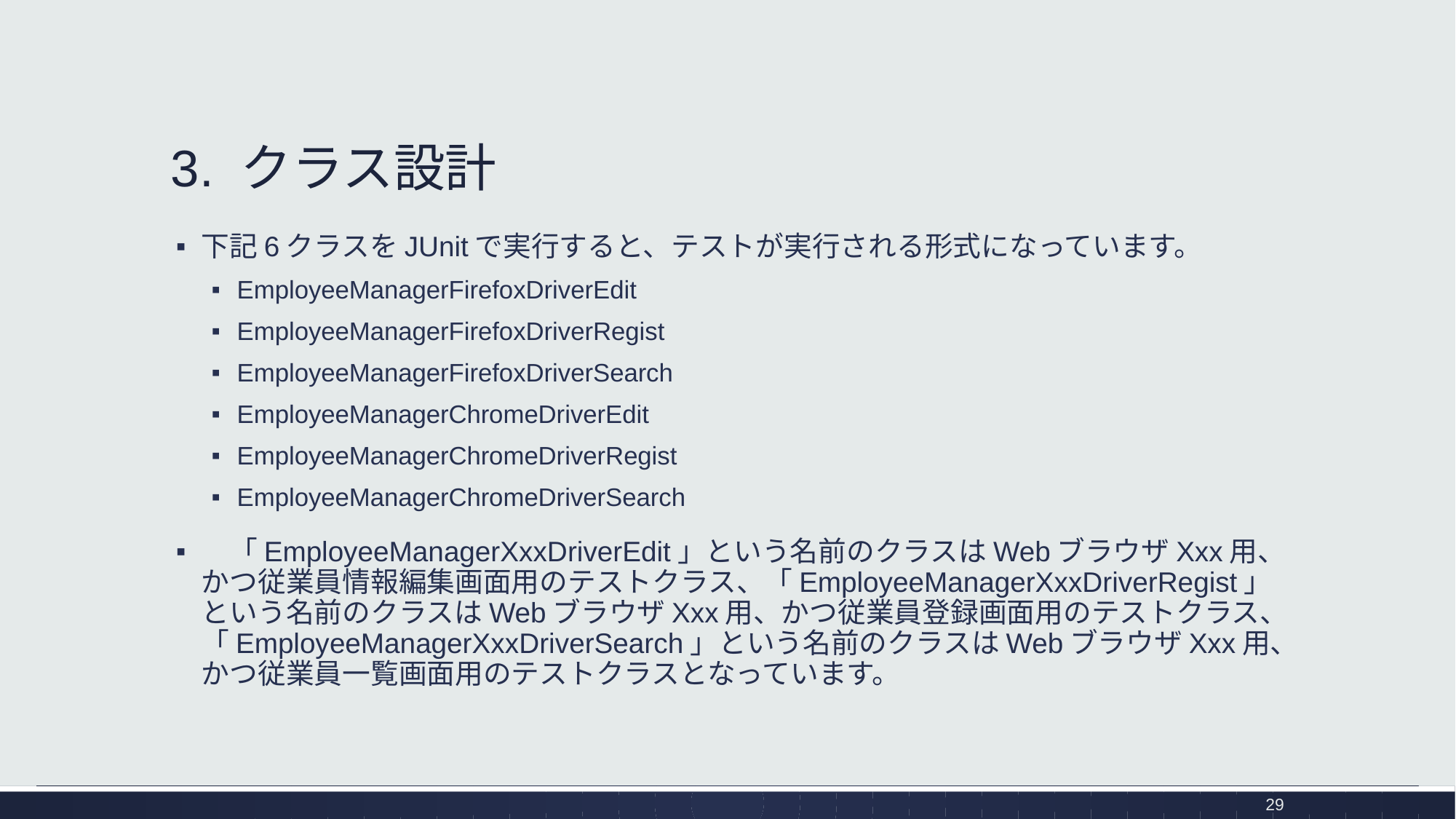

# 3. クラス設計
下記6クラスをJUnitで実行すると、テストが実行される形式になっています。
EmployeeManagerFirefoxDriverEdit
EmployeeManagerFirefoxDriverRegist
EmployeeManagerFirefoxDriverSearch
EmployeeManagerChromeDriverEdit
EmployeeManagerChromeDriverRegist
EmployeeManagerChromeDriverSearch
　「EmployeeManagerXxxDriverEdit」という名前のクラスはWebブラウザXxx用、かつ従業員情報編集画面用のテストクラス、「EmployeeManagerXxxDriverRegist」という名前のクラスはWebブラウザXxx用、かつ従業員登録画面用のテストクラス、「EmployeeManagerXxxDriverSearch」という名前のクラスはWebブラウザXxx用、かつ従業員一覧画面用のテストクラスとなっています。
29